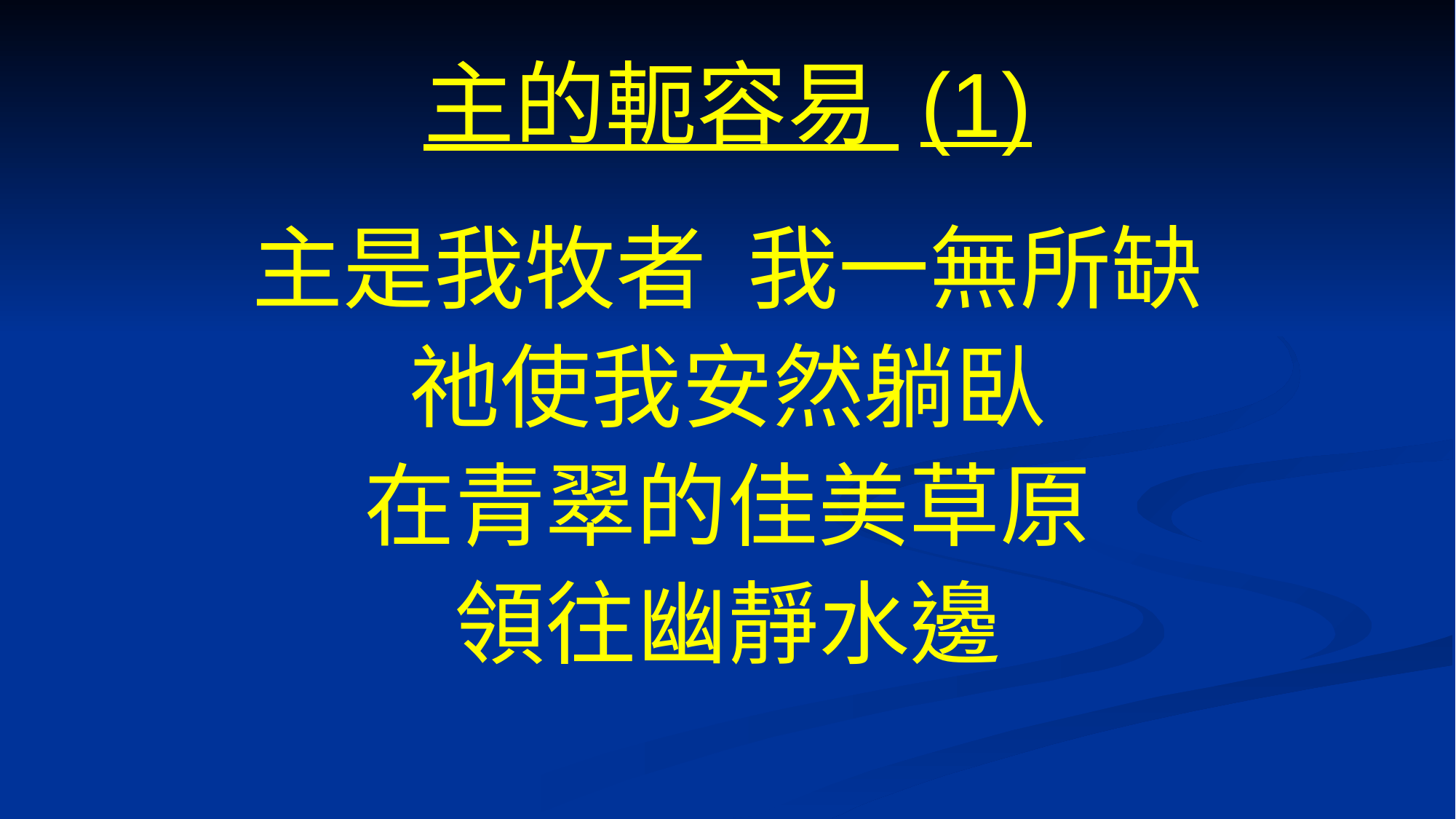

# 主的軛容易 (1)
主是我牧者  我一無所缺
祂使我安然躺臥
在青翠的佳美草原
領往幽靜水邊